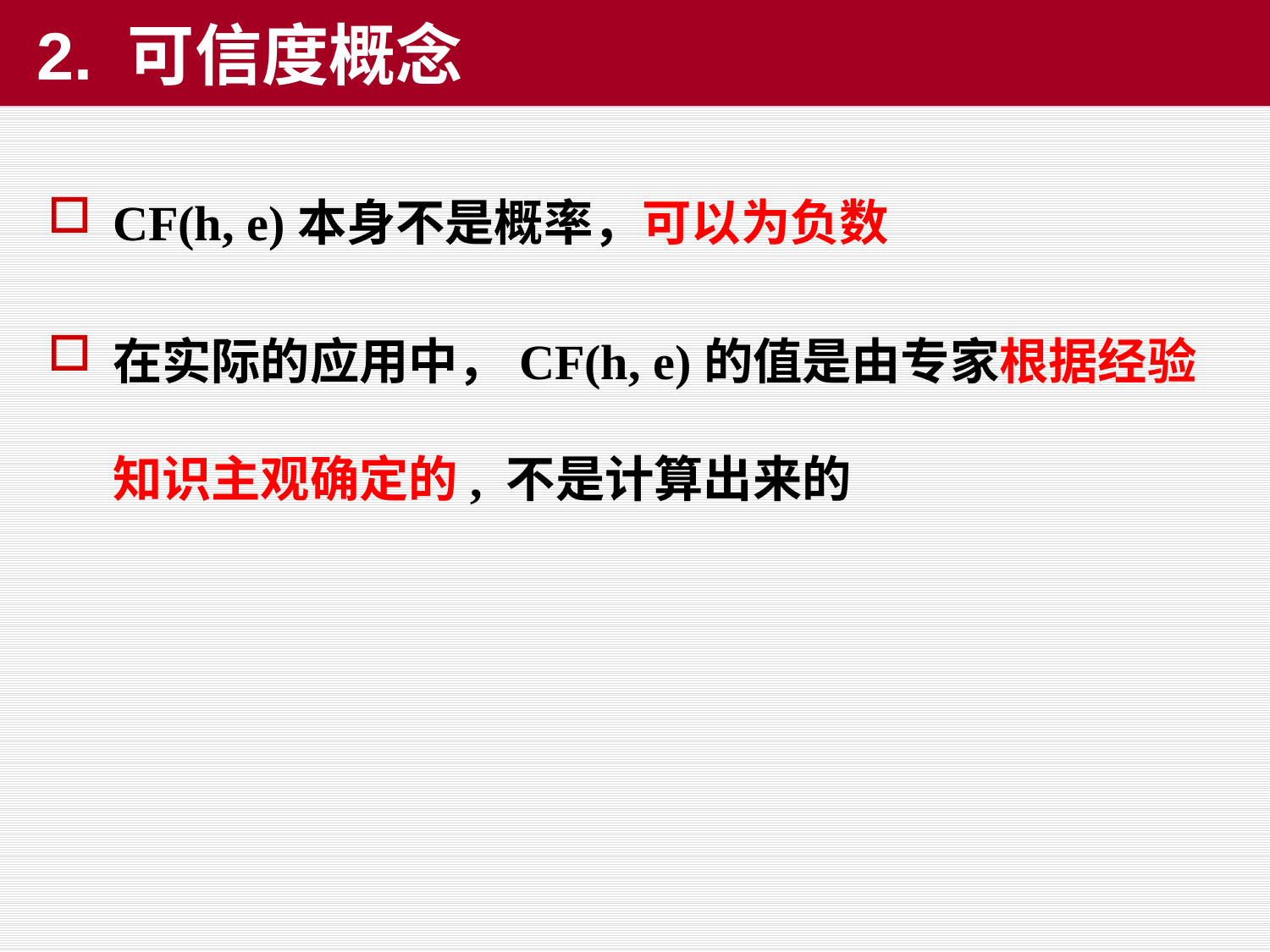

# 2. 可信度概念
CF(h, e)本身不是概率，可以为负数
在实际的应用中，CF(h, e)的值是由专家根据经验知识主观确定的, 不是计算出来的